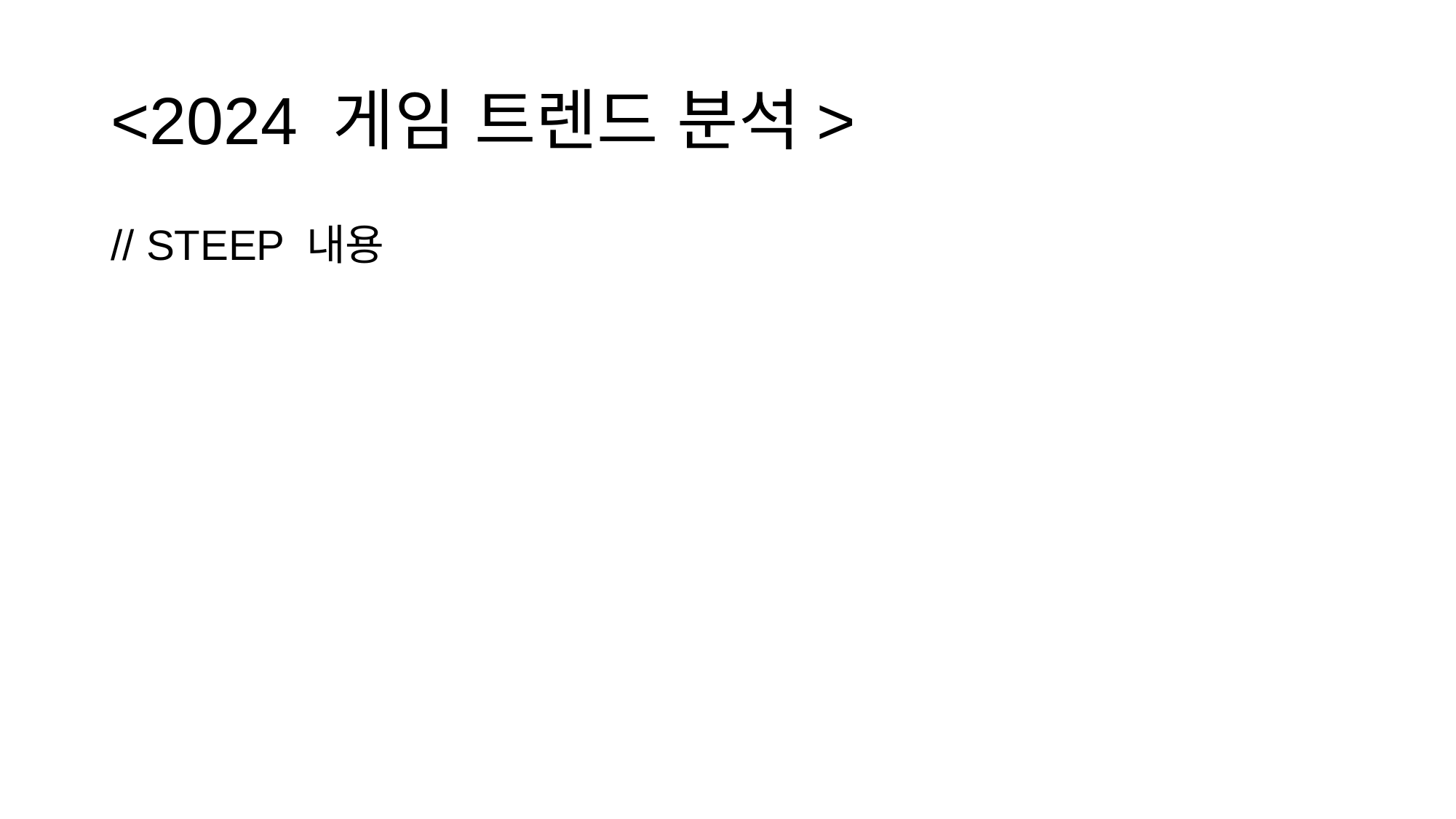

# <2024 게임 트렌드 분석>
// STEEP 내용